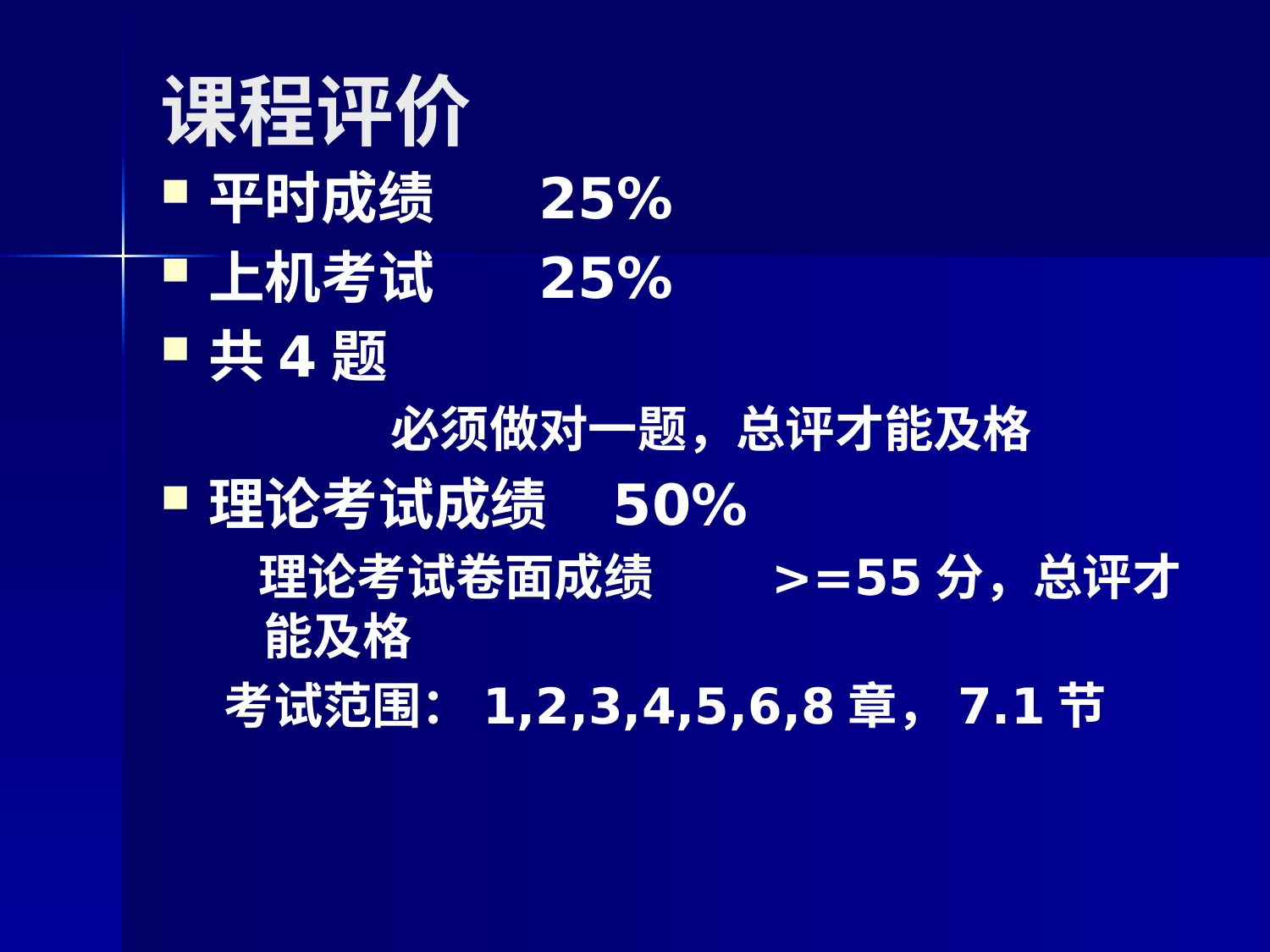

# 课程评价
平时成绩       25%
上机考试       25%
共4题
		必须做对一题，总评才能及格
理论考试成绩    50%
  理论考试卷面成绩	>=55分，总评才能及格
考试范围：1,2,3,4,5,6,8章，7.1节